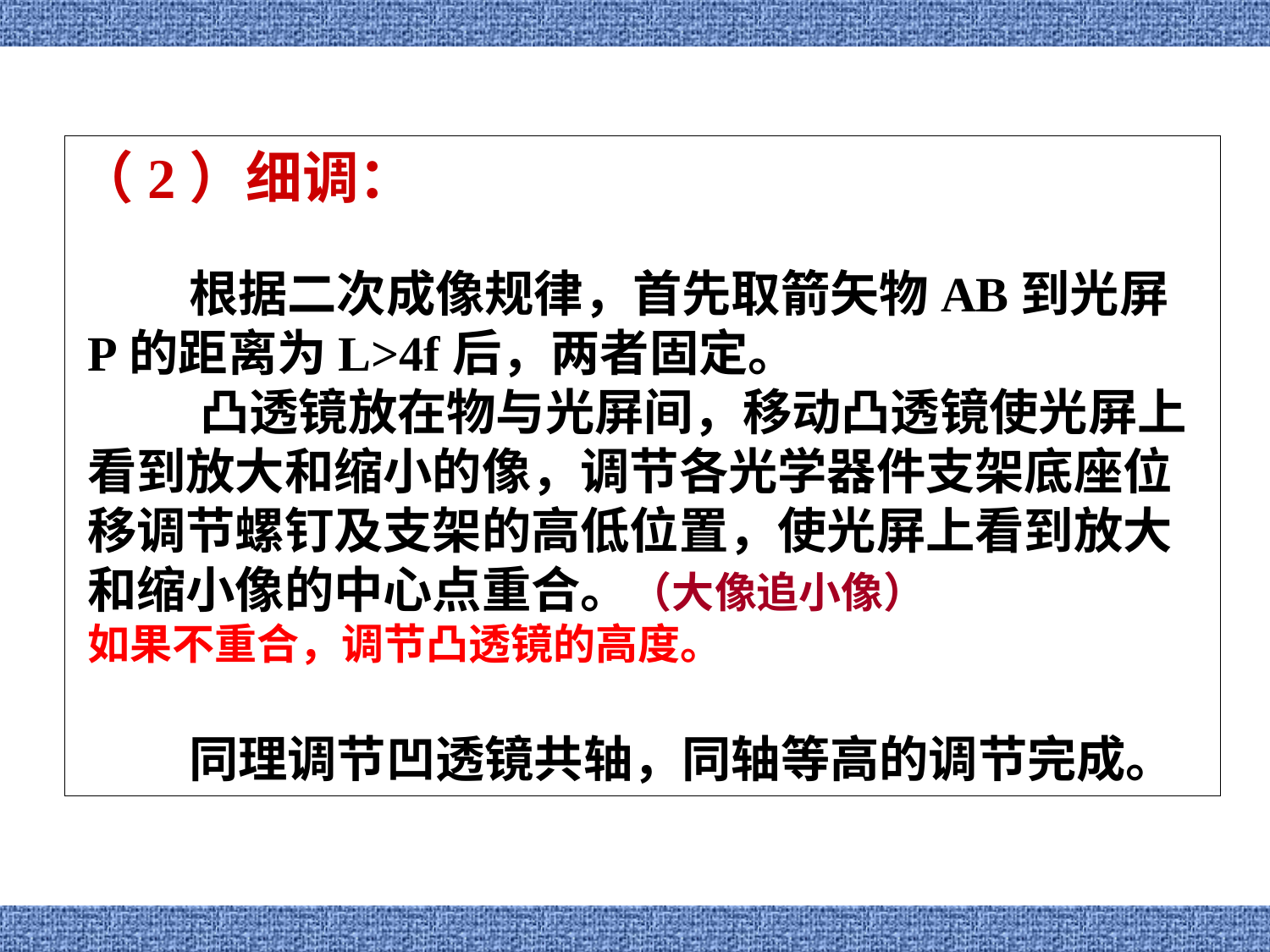

（2）细调：
        根据二次成像规律，首先取箭矢物AB到光屏P的距离为L>4f后，两者固定。
         凸透镜放在物与光屏间，移动凸透镜使光屏上看到放大和缩小的像，调节各光学器件支架底座位移调节螺钉及支架的高低位置，使光屏上看到放大和缩小像的中心点重合。（大像追小像）
如果不重合，调节凸透镜的高度。

        同理调节凹透镜共轴，同轴等高的调节完成。